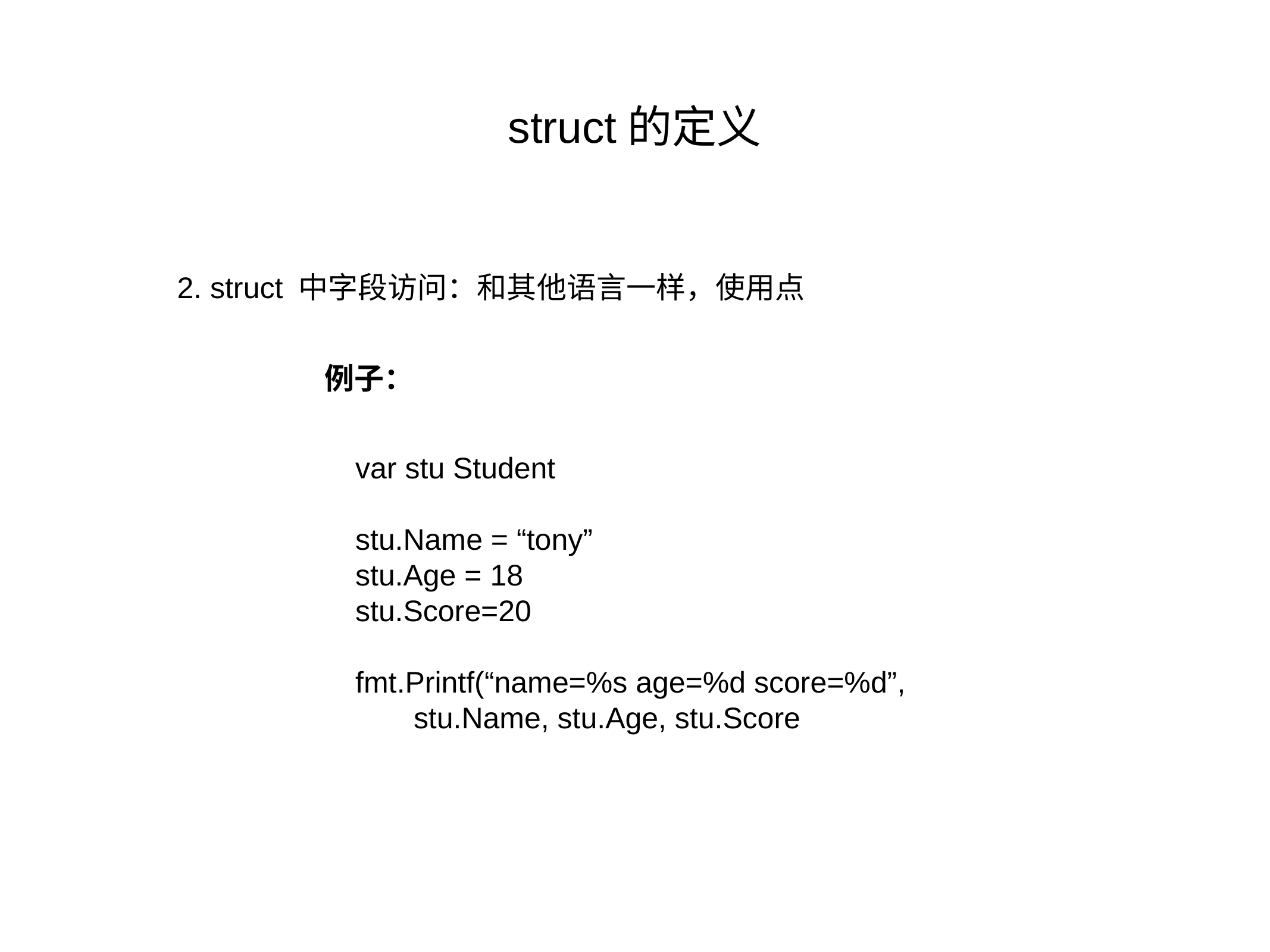

struct的定义
2. struct 中字段访问：和其他语言一样，使用点
例子：
var stu Student

stu.Name = “tony”
stu.Age = 18
stu.Score=20

fmt.Printf(“name=%s age=%d score=%d”,
       stu.Name, stu.Age, stu.Score